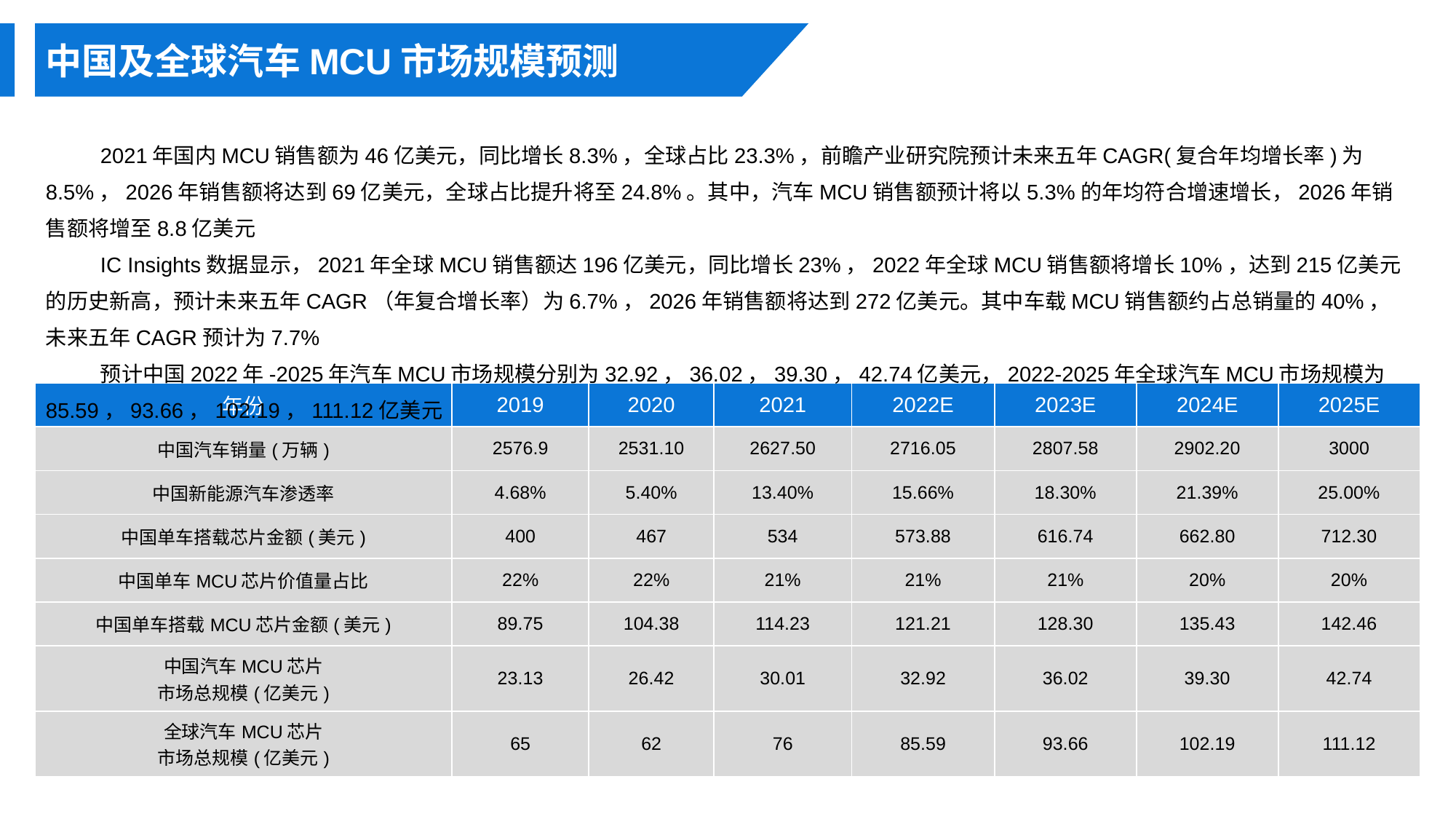

中国及全球汽车MCU市场规模预测
2021年国内MCU销售额为46亿美元，同比增长8.3%，全球占比23.3%，前瞻产业研究院预计未来五年CAGR(复合年均增长率)为8.5%，2026年销售额将达到69亿美元，全球占比提升将至24.8%。其中，汽车MCU销售额预计将以5.3%的年均符合增速增长，2026年销售额将增至8.8亿美元
IC Insights数据显示，2021年全球MCU销售额达196亿美元，同比增长23%，2022年全球MCU销售额将增长10%，达到215亿美元的历史新高，预计未来五年CAGR（年复合增长率）为6.7%，2026年销售额将达到272亿美元。其中车载MCU销售额约占总销量的40%，未来五年CAGR预计为7.7%
预计中国2022年-2025年汽车MCU市场规模分别为32.92，36.02，39.30，42.74亿美元，2022-2025年全球汽车MCU市场规模为85.59，93.66，102.19，111.12亿美元
| 年份 | 2019 | 2020 | 2021 | 2022E | 2023E | 2024E | 2025E |
| --- | --- | --- | --- | --- | --- | --- | --- |
| 中国汽车销量(万辆) | 2576.9 | 2531.10 | 2627.50 | 2716.05 | 2807.58 | 2902.20 | 3000 |
| 中国新能源汽车渗透率 | 4.68% | 5.40% | 13.40% | 15.66% | 18.30% | 21.39% | 25.00% |
| 中国单车搭载芯片金额(美元) | 400 | 467 | 534 | 573.88 | 616.74 | 662.80 | 712.30 |
| 中国单车MCU芯片价值量占比 | 22% | 22% | 21% | 21% | 21% | 20% | 20% |
| 中国单车搭载MCU芯片金额(美元) | 89.75 | 104.38 | 114.23 | 121.21 | 128.30 | 135.43 | 142.46 |
| 中国汽车MCU芯片 市场总规模(亿美元) | 23.13 | 26.42 | 30.01 | 32.92 | 36.02 | 39.30 | 42.74 |
| 全球汽车MCU芯片 市场总规模(亿美元) | 65 | 62 | 76 | 85.59 | 93.66 | 102.19 | 111.12 |